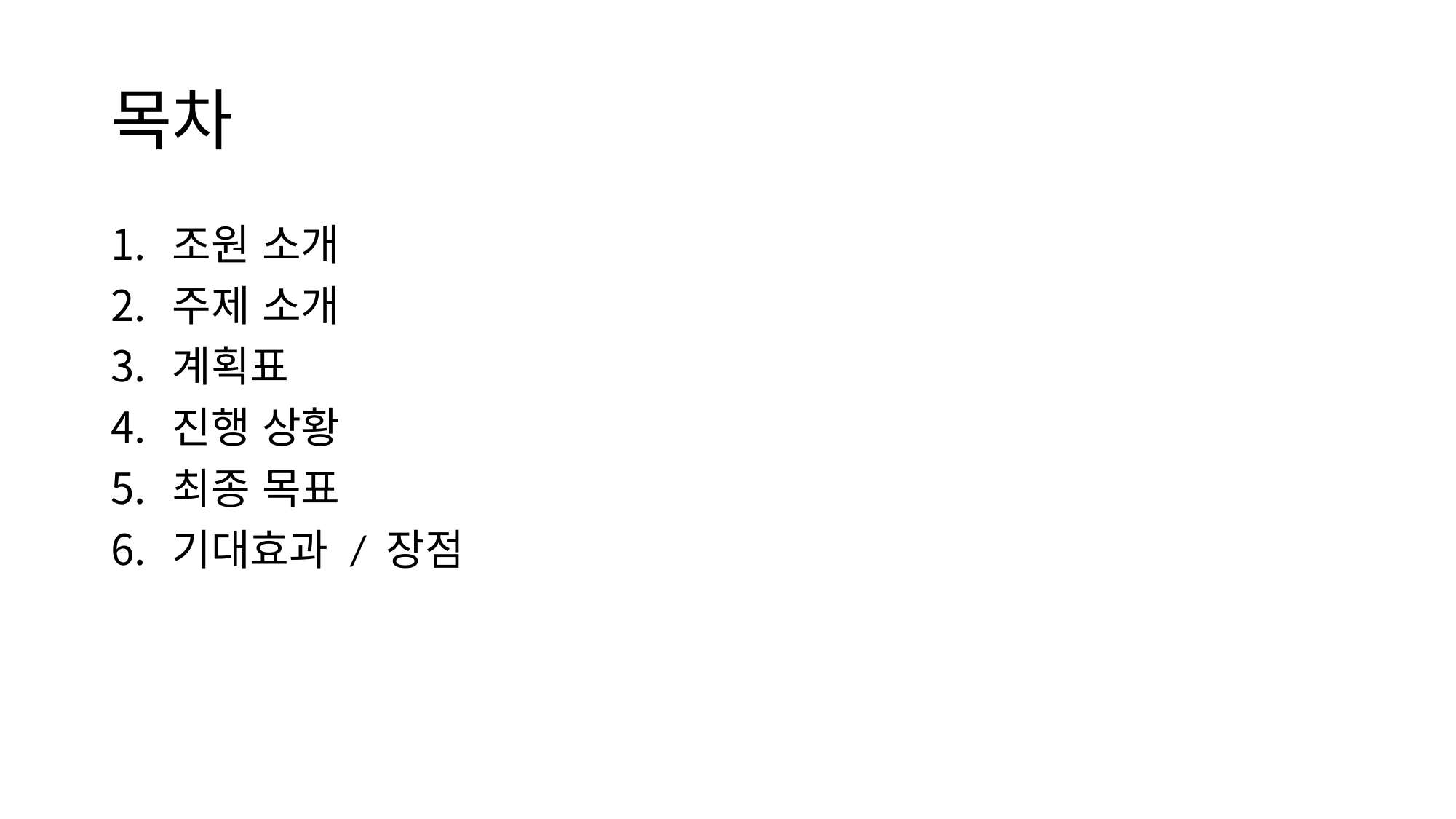

# 목차
조원 소개
주제 소개
계획표
진행 상황
최종 목표
기대효과 / 장점